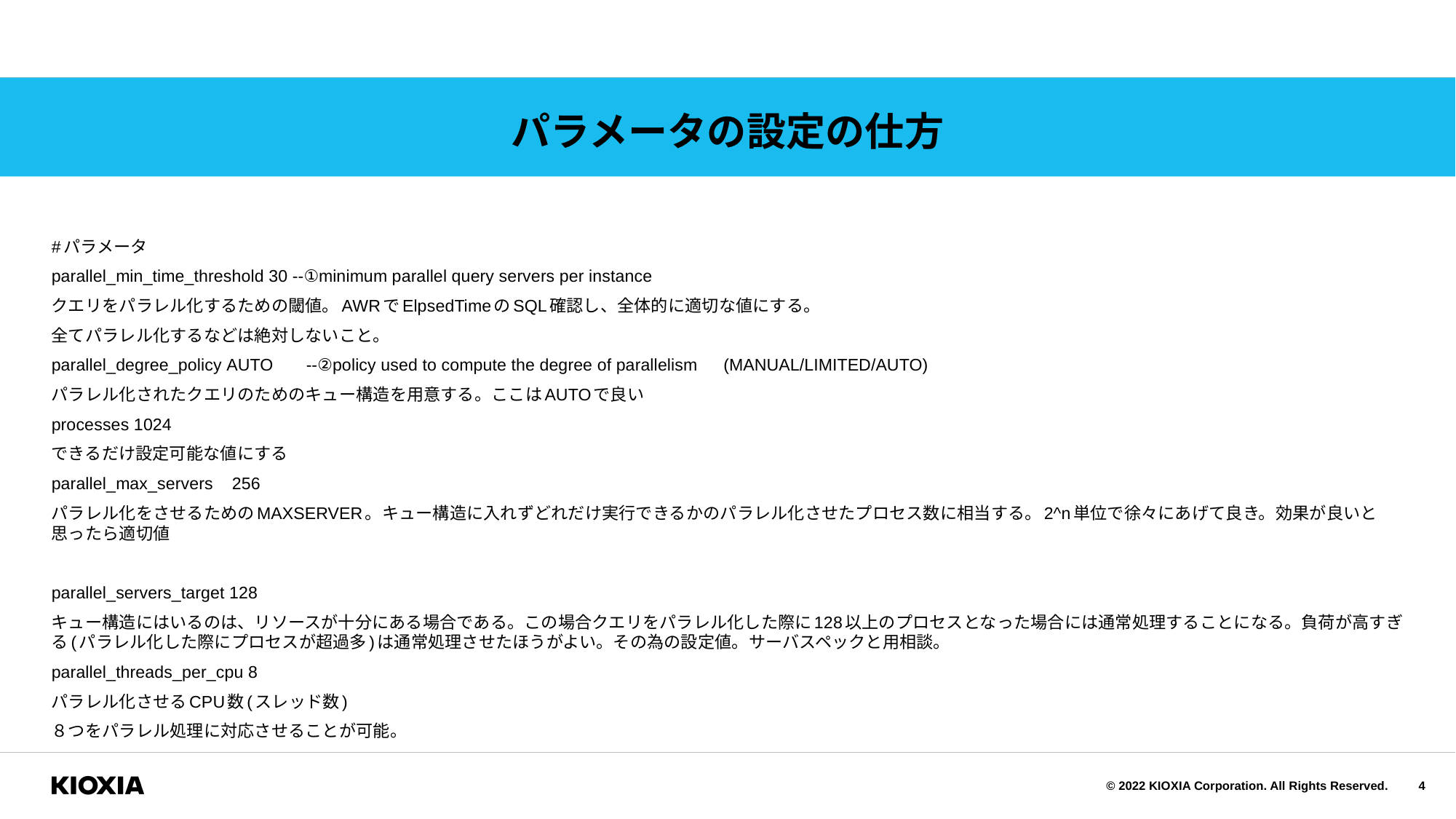

#
パラメータの設定の仕方
#パラメータ
parallel_min_time_threshold 30 --①minimum parallel query servers per instance
クエリをパラレル化するための閾値。AWRでElpsedTimeのSQL確認し、全体的に適切な値にする。
全てパラレル化するなどは絶対しないこと。
parallel_degree_policy AUTO       --②policy used to compute the degree of parallelism　 (MANUAL/LIMITED/AUTO)
パラレル化されたクエリのためのキュー構造を用意する。ここはAUTOで良い
processes 1024
できるだけ設定可能な値にする
parallel_max_servers    256
パラレル化をさせるためのMAXSERVER。キュー構造に入れずどれだけ実行できるかのパラレル化させたプロセス数に相当する。2^n単位で徐々にあげて良き。効果が良いと思ったら適切値

parallel_servers_target 128
キュー構造にはいるのは、リソースが十分にある場合である。この場合クエリをパラレル化した際に128以上のプロセスとなった場合には通常処理することになる。負荷が高すぎる(パラレル化した際にプロセスが超過多)は通常処理させたほうがよい。その為の設定値。サーバスペックと用相談。
parallel_threads_per_cpu 8
パラレル化させるCPU数(スレッド数)
８つをパラレル処理に対応させることが可能。